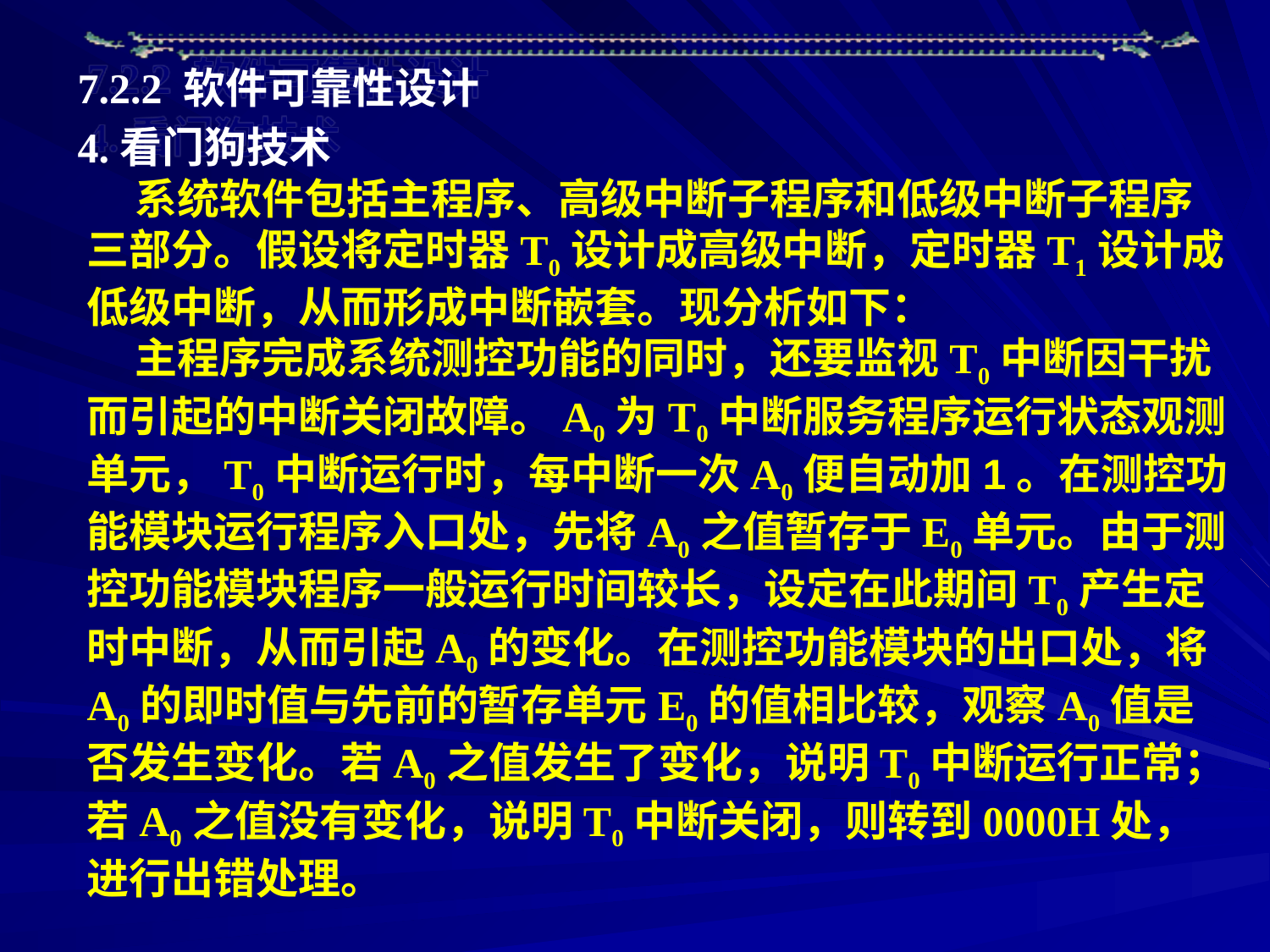

7.2.2 软件可靠性设计
4.看门狗技术
    系统软件包括主程序、高级中断子程序和低级中断子程序三部分。假设将定时器T0设计成高级中断，定时器T1设计成低级中断，从而形成中断嵌套。现分析如下：
    主程序完成系统测控功能的同时，还要监视T0中断因干扰而引起的中断关闭故障。A0为T0中断服务程序运行状态观测单元，T0中断运行时，每中断一次A0便自动加1。在测控功能模块运行程序入口处，先将A0之值暂存于E0单元。由于测控功能模块程序一般运行时间较长，设定在此期间T0产生定时中断，从而引起A0的变化。在测控功能模块的出口处，将A0的即时值与先前的暂存单元E0的值相比较，观察A0值是否发生变化。若A0之值发生了变化，说明T0中断运行正常；若A0之值没有变化，说明T0中断关闭，则转到0000H处，进行出错处理。